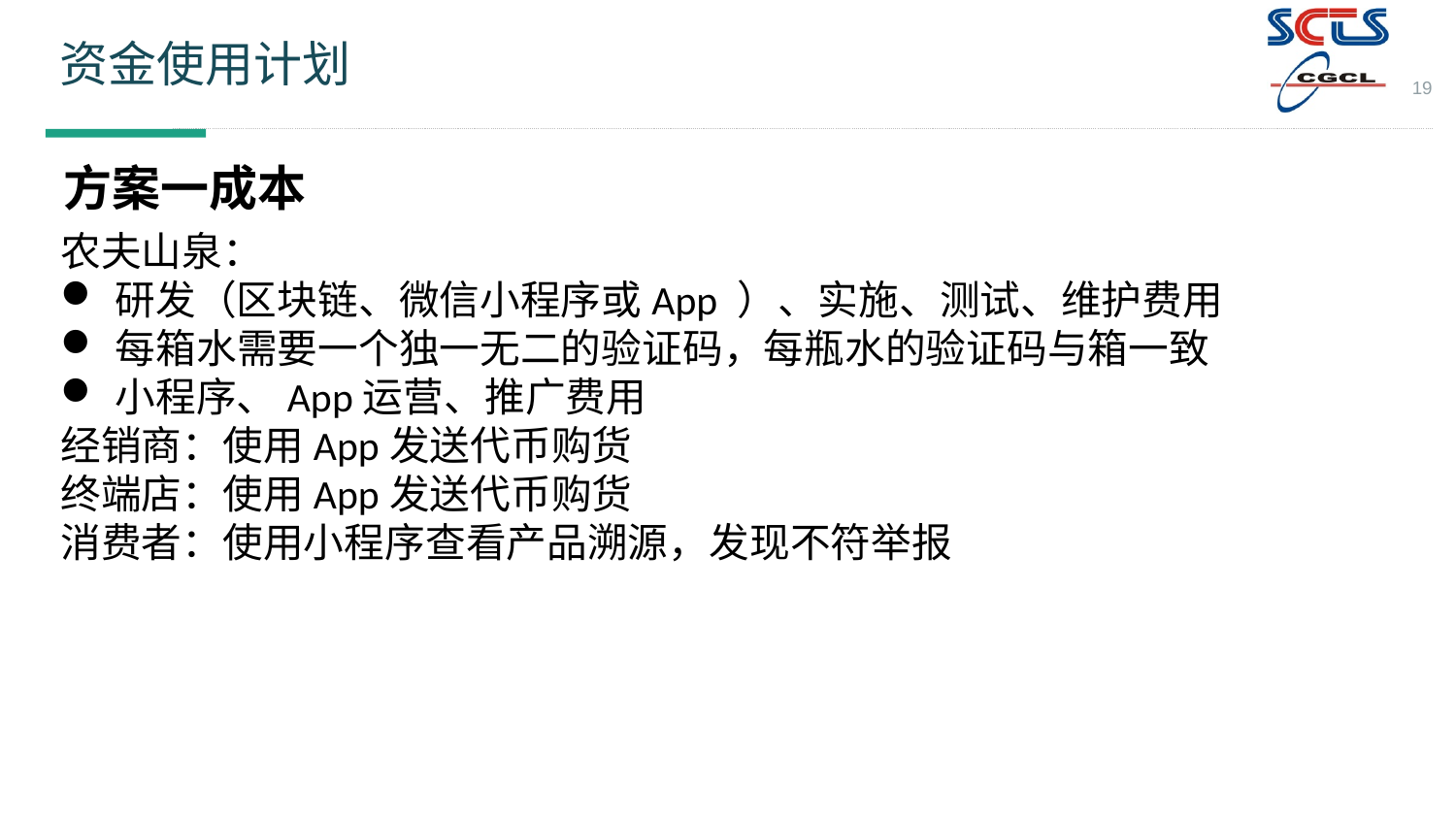

# 资金使用计划
19
方案一成本
农夫山泉：
研发（区块链、微信小程序或App ）、实施、测试、维护费用
每箱水需要一个独一无二的验证码，每瓶水的验证码与箱一致
小程序、App运营、推广费用
经销商：使用App发送代币购货
终端店：使用App发送代币购货
消费者：使用小程序查看产品溯源，发现不符举报